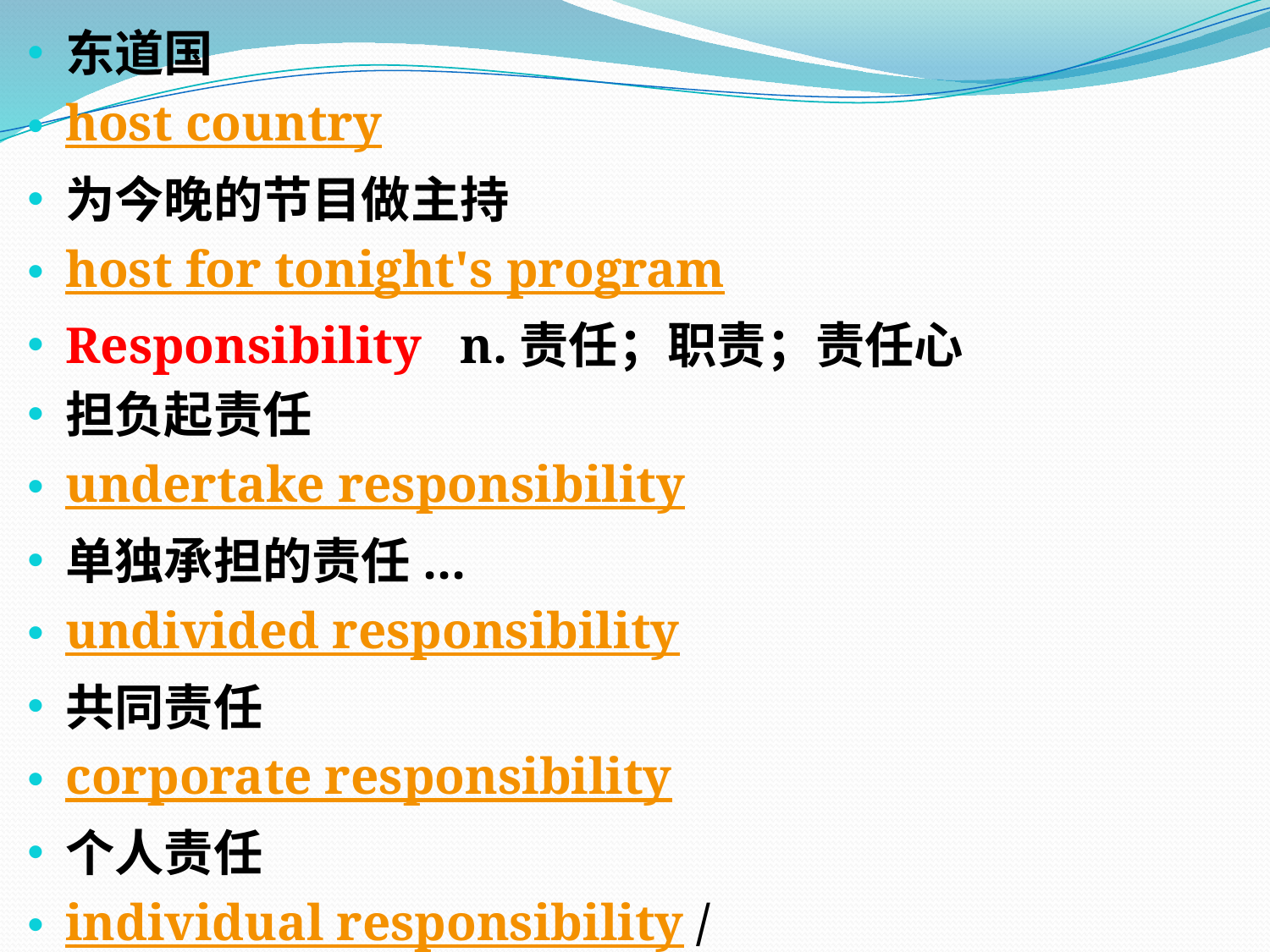

东道国
host country
为今晚的节目做主持
host for tonight's program
Responsibility   n.责任；职责；责任心
担负起责任
undertake responsibility
单独承担的责任...
undivided responsibility
共同责任
corporate responsibility
个人责任
individual responsibility / personal responsibility